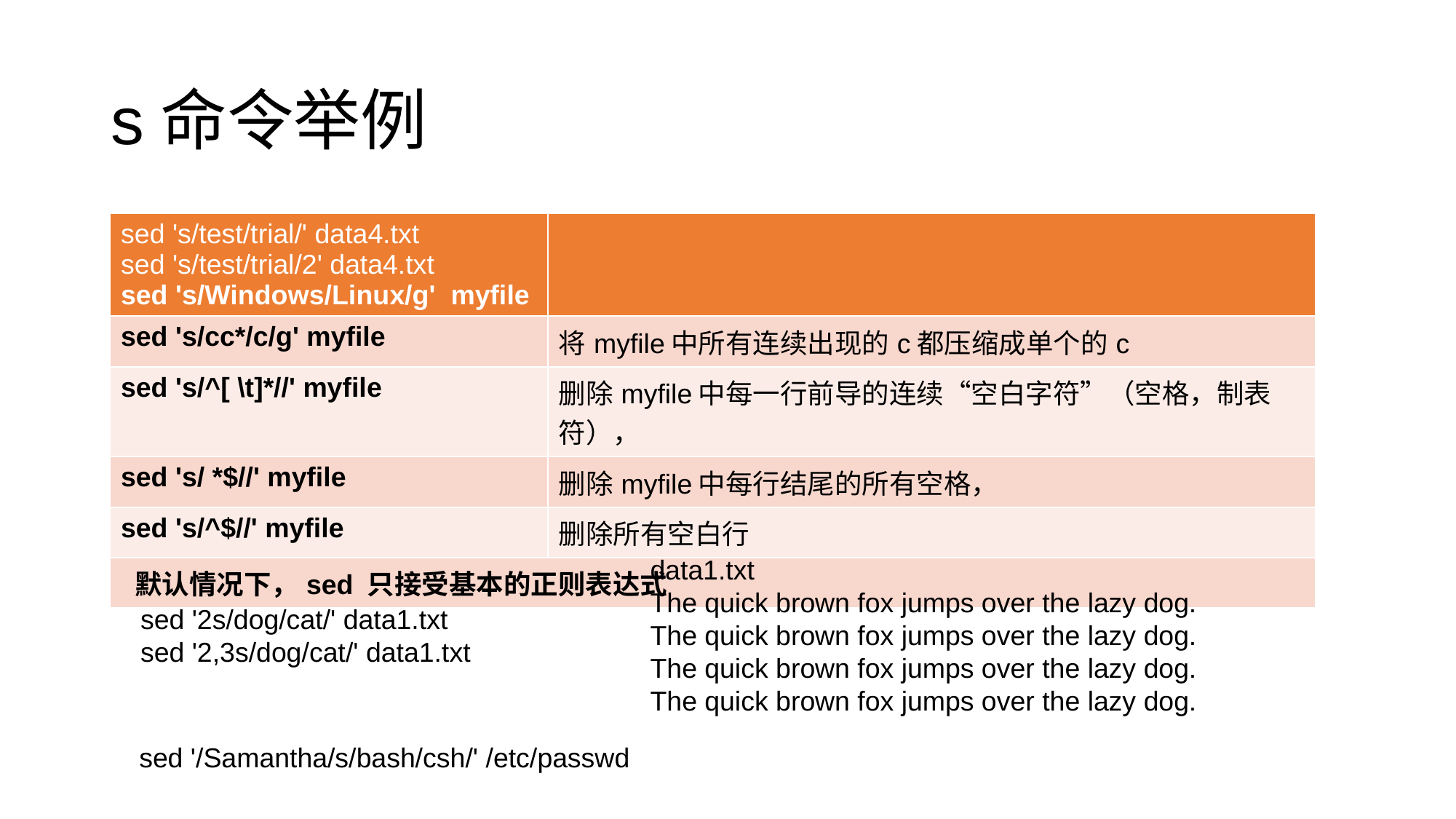

# s命令举例
| sed 's/test/trial/' data4.txt sed 's/test/trial/2' data4.txt sed 's/Windows/Linux/g' myfile |  |
| --- | --- |
| sed 's/cc\*/c/g' myfile | 将myfile中所有连续出现的c都压缩成单个的c |
| sed 's/^[ \t]\*//' myfile | 删除myfile中每一行前导的连续“空白字符”（空格，制表符）， |
| sed 's/ \*$//' myfile | 删除myfile中每行结尾的所有空格， |
| sed 's/^$//' myfile | 删除所有空白行 |
| 默认情况下，sed 只接受基本的正则表达式 |  |
data1.txt
The quick brown fox jumps over the lazy dog.
The quick brown fox jumps over the lazy dog.
The quick brown fox jumps over the lazy dog.
The quick brown fox jumps over the lazy dog.
sed '2s/dog/cat/' data1.txt
sed '2,3s/dog/cat/' data1.txt
sed '/Samantha/s/bash/csh/' /etc/passwd